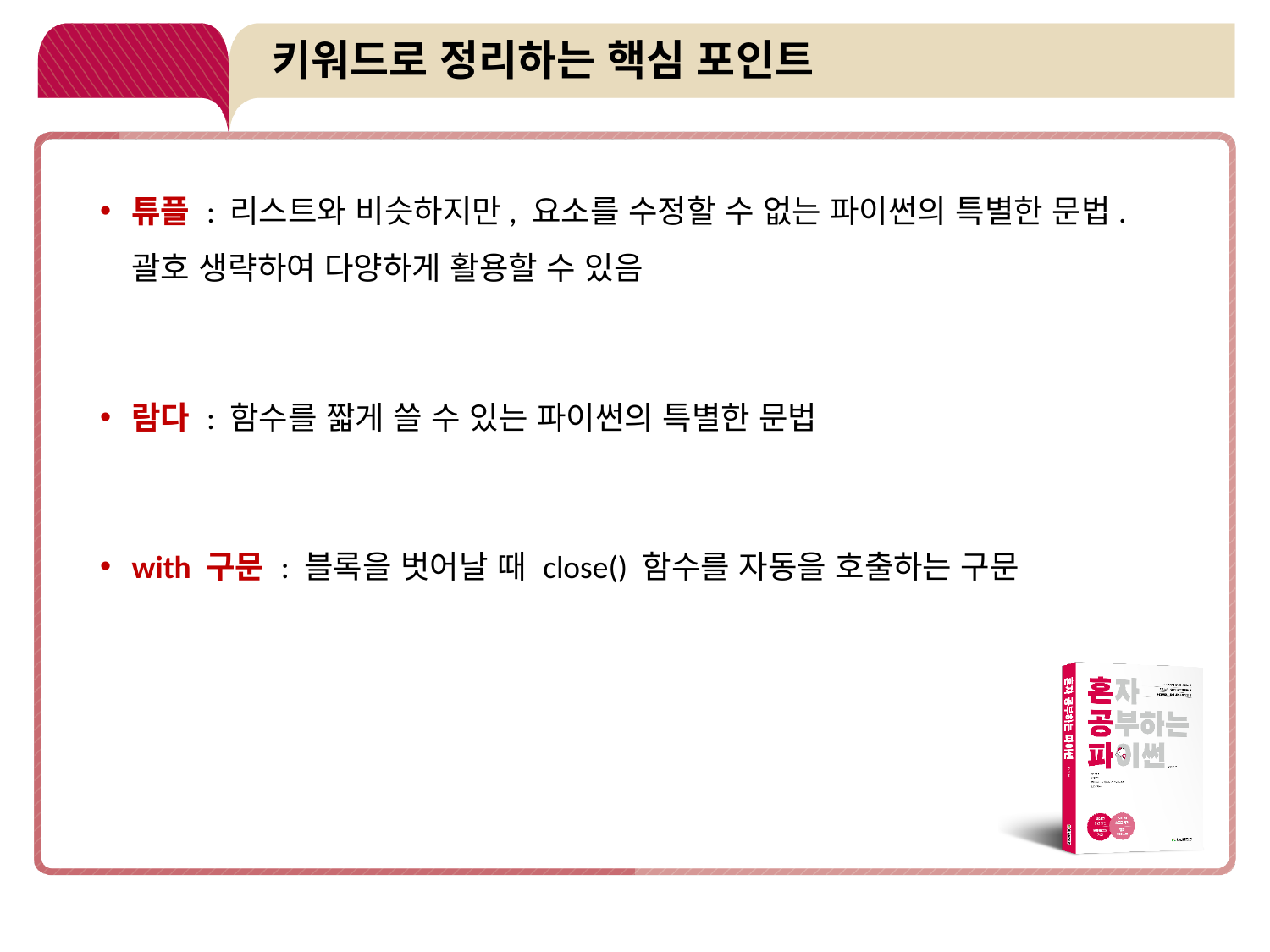

# 키워드로 정리하는 핵심 포인트
튜플 : 리스트와 비슷하지만, 요소를 수정할 수 없는 파이썬의 특별한 문법. 괄호 생략하여 다양하게 활용할 수 있음

람다 : 함수를 짧게 쓸 수 있는 파이썬의 특별한 문법

with 구문 : 블록을 벗어날 때 close() 함수를 자동을 호출하는 구문